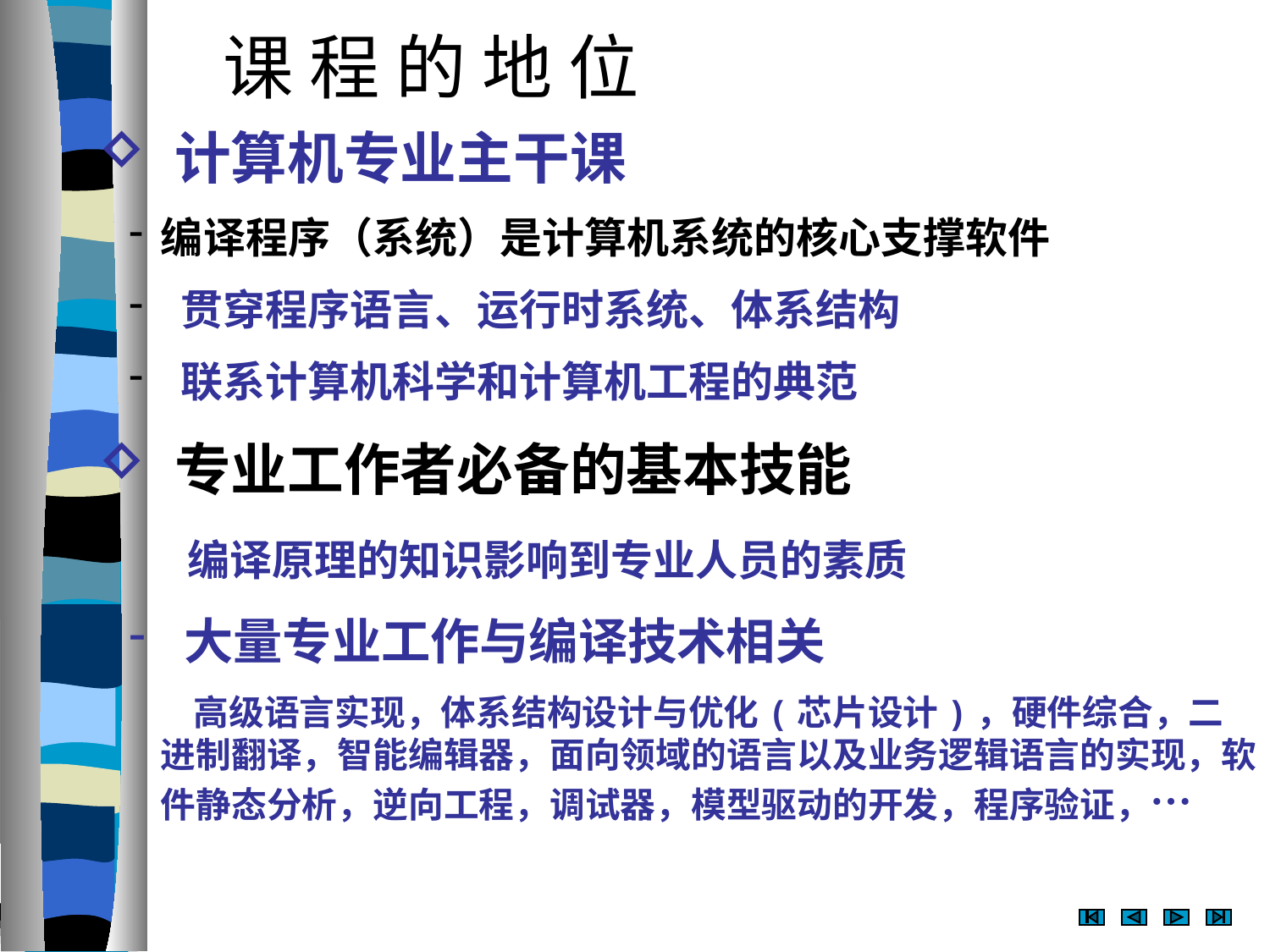

课 程 的 地 位
 计算机专业主干课
编译程序（系统）是计算机系统的核心支撑软件
 贯穿程序语言、运行时系统、体系结构
 联系计算机科学和计算机工程的典范
 专业工作者必备的基本技能
  编译原理的知识影响到专业人员的素质
 大量专业工作与编译技术相关
   高级语言实现，体系结构设计与优化(芯片设计)，硬件综合，二进制翻译，智能编辑器，面向领域的语言以及业务逻辑语言的实现，软件静态分析，逆向工程，调试器，模型驱动的开发，程序验证，…